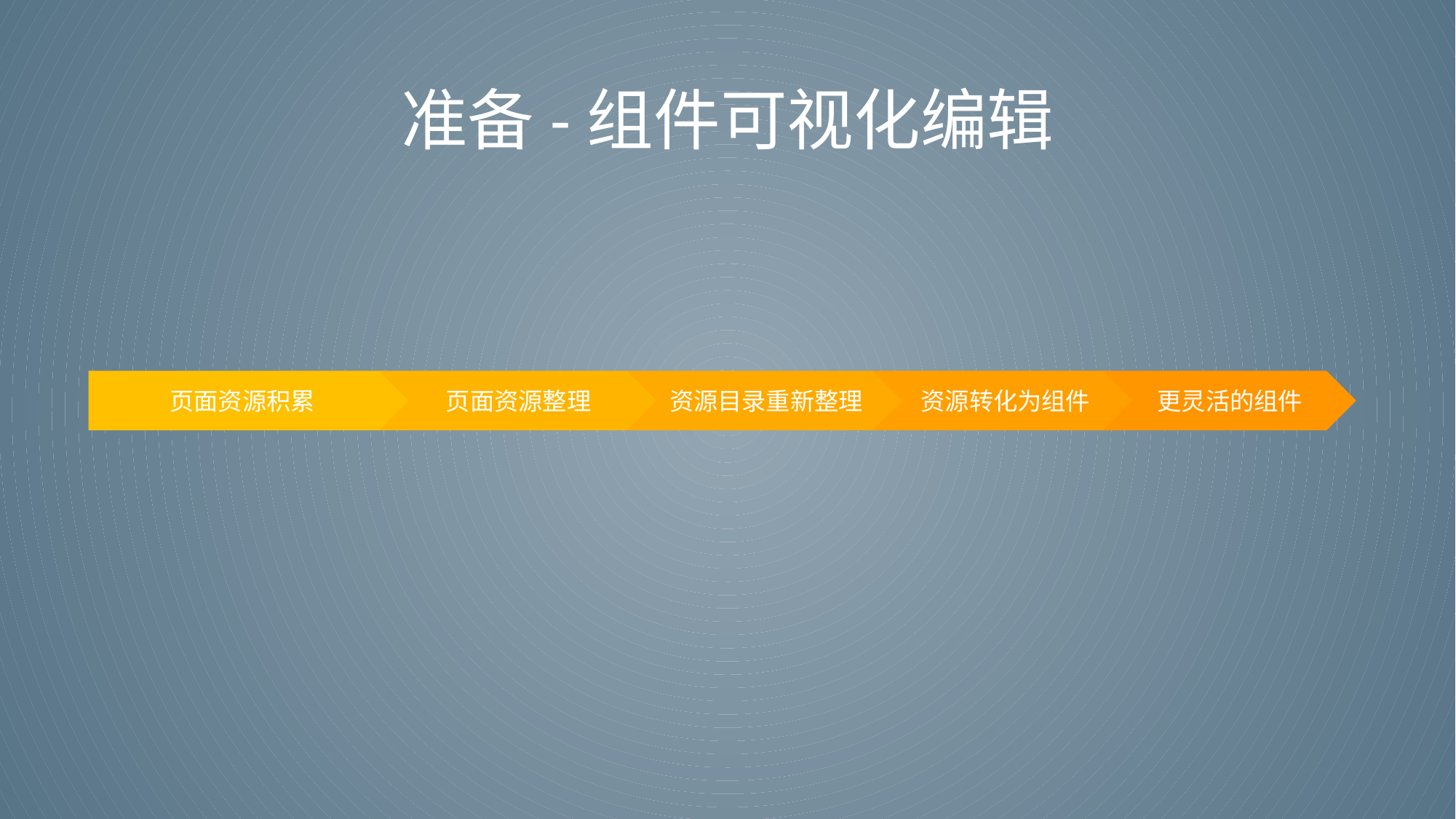

# 准备-组件可视化编辑
页面资源积累
页面资源整理
资源目录重新整理
资源转化为组件
更灵活的组件